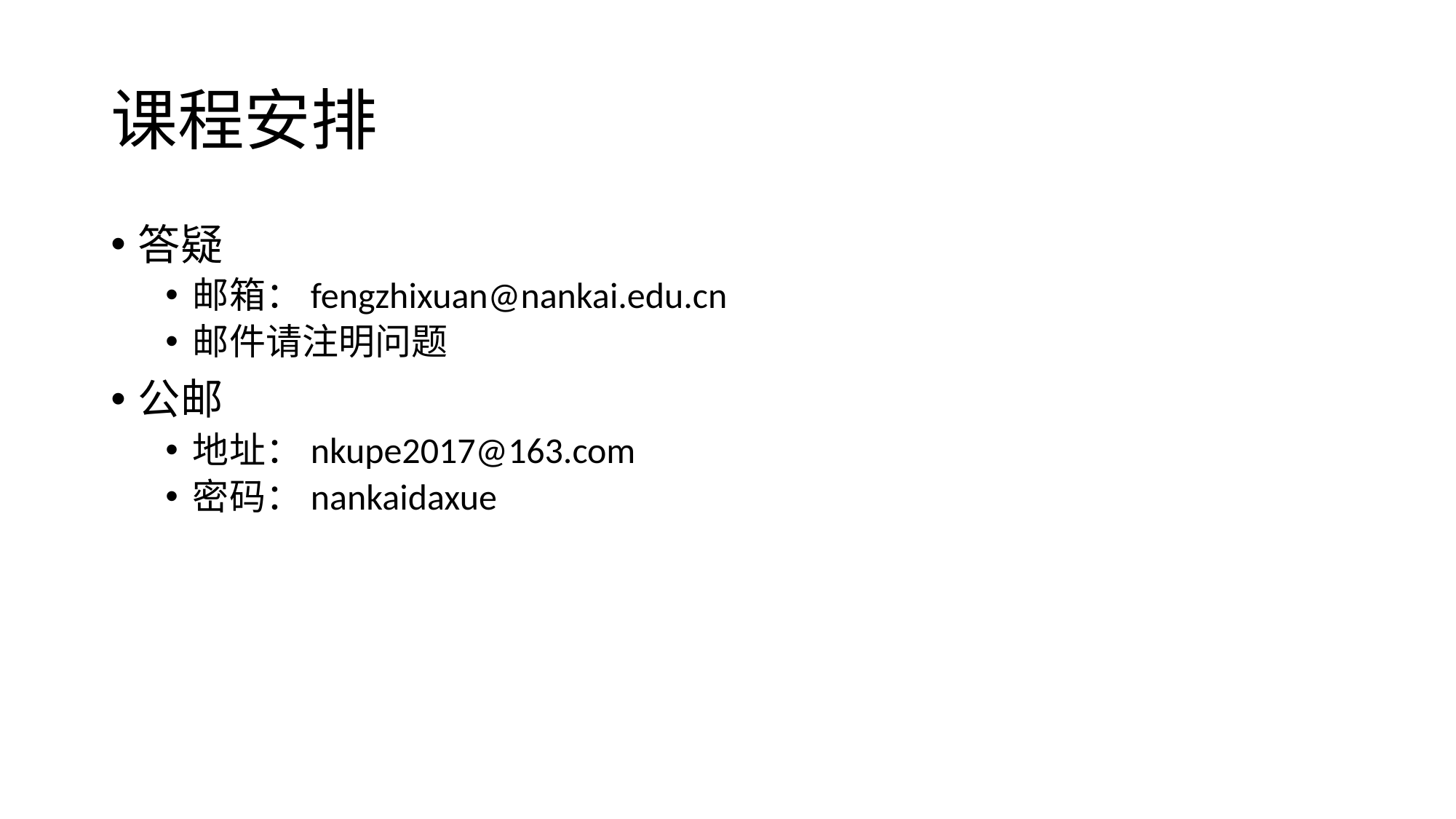

# 课程安排
答疑
邮箱：fengzhixuan@nankai.edu.cn
邮件请注明问题
公邮
地址：nkupe2017@163.com
密码：nankaidaxue